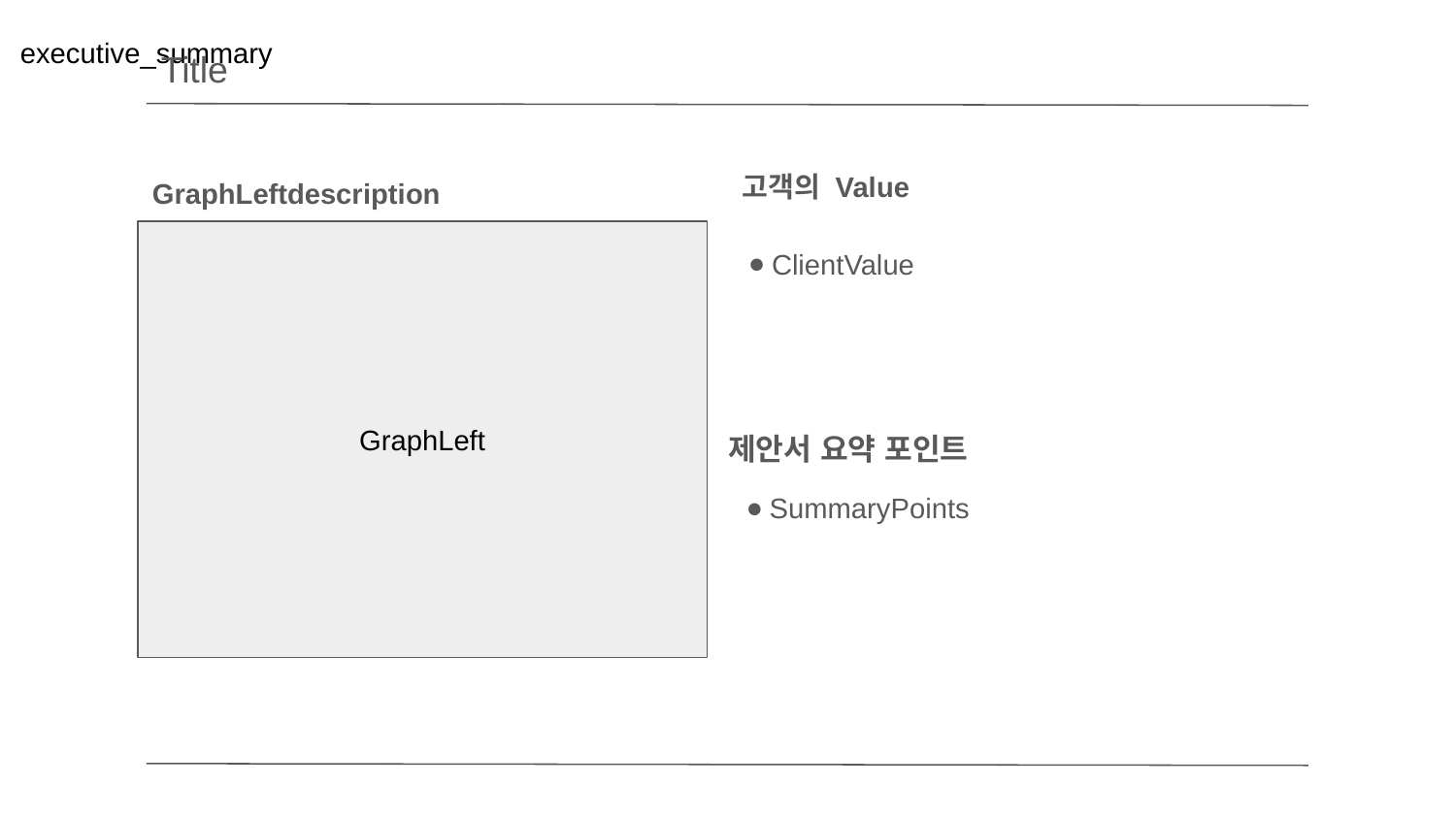

executive_summary
Title
고객의 Value
GraphLeftdescription
GraphLeft
ClientValue
제안서 요약 포인트
SummaryPoints